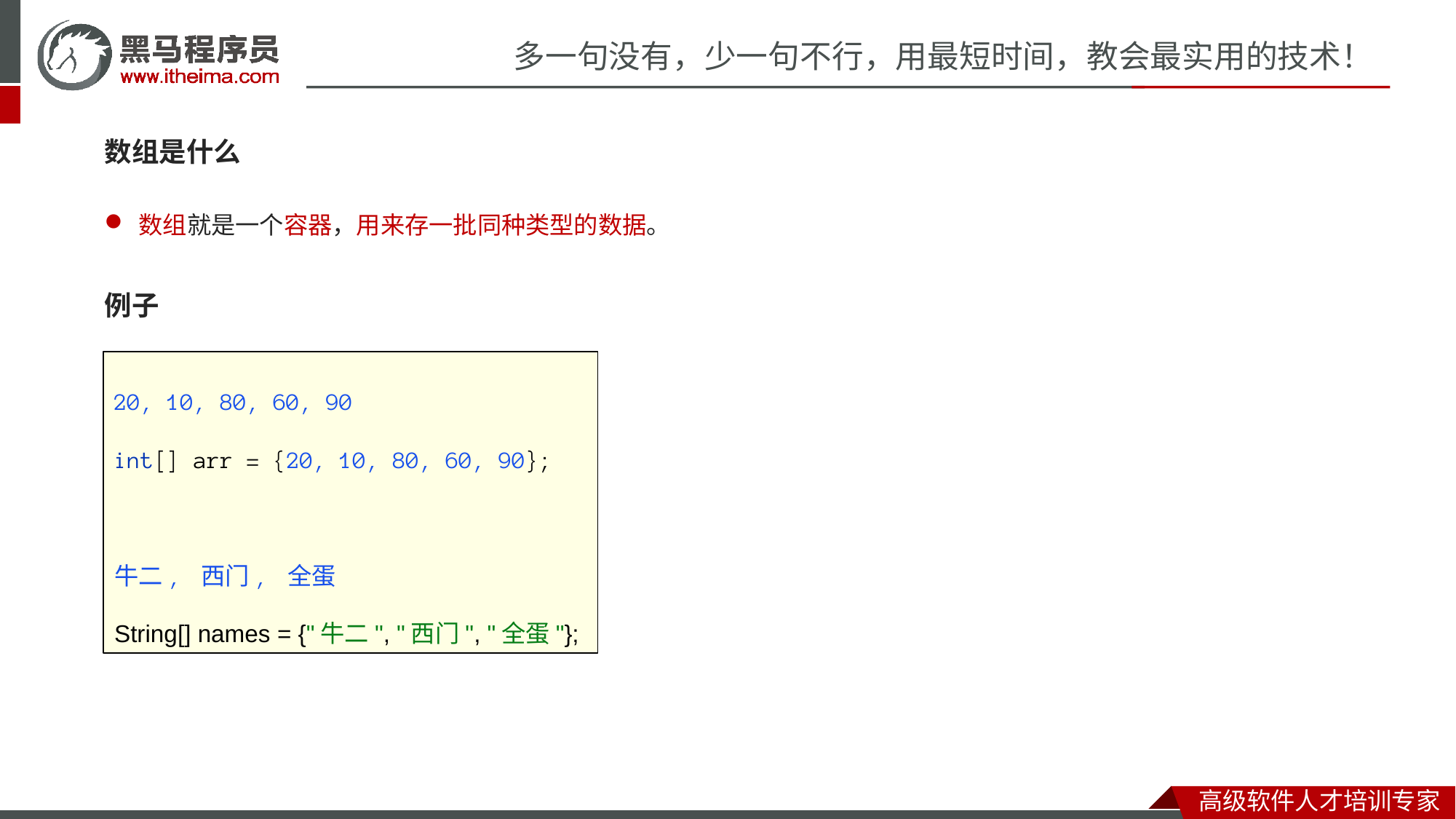

数组是什么
数组就是一个容器，用来存一批同种类型的数据。
例子
20, 10, 80, 60, 90
int[] arr = {20, 10, 80, 60, 90};

牛二, 西门, 全蛋
String[] names = {"牛二", "西门", "全蛋"};